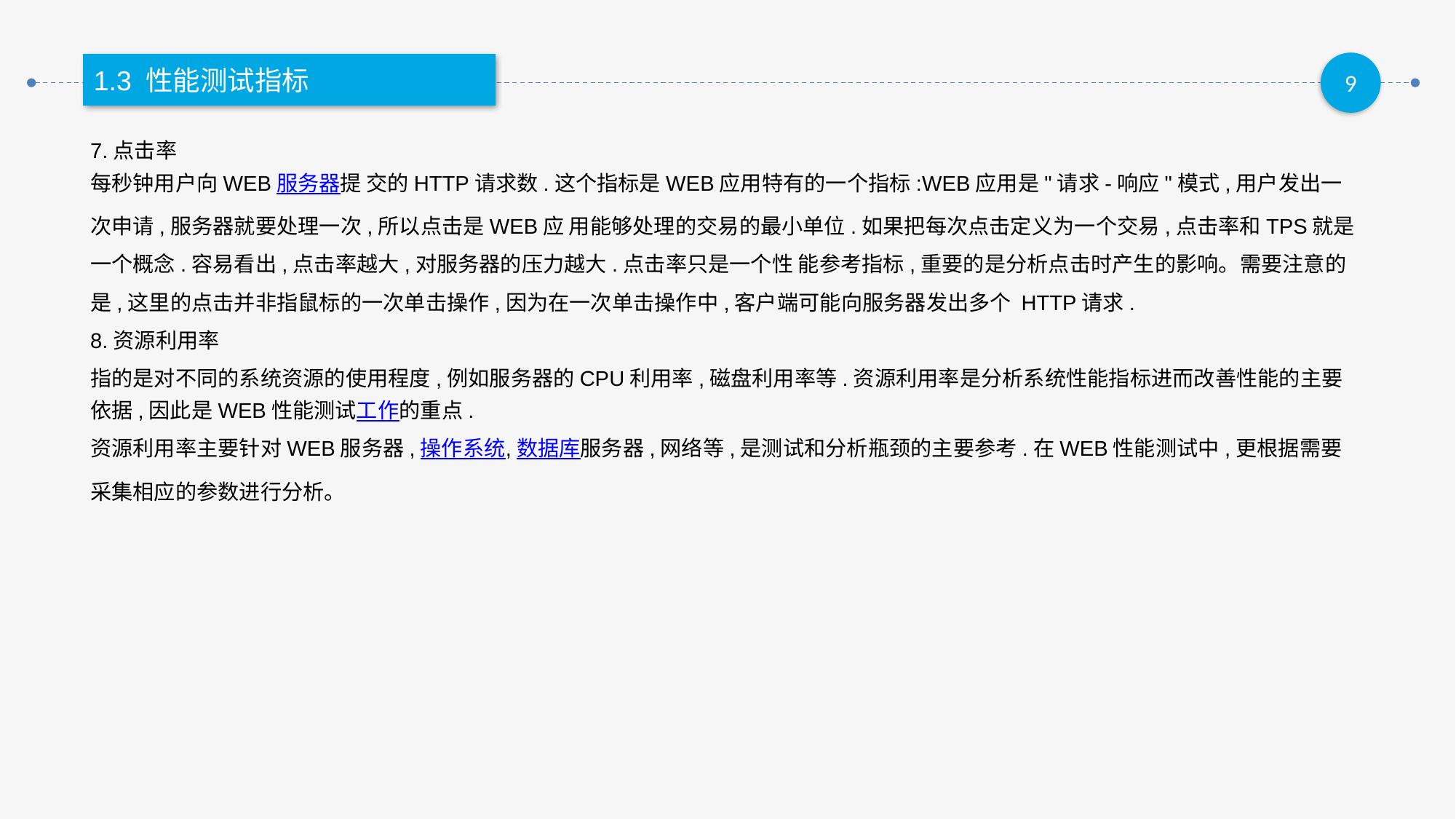

1.3 性能测试指标
7.点击率
每秒钟用户向WEB服务器提 交的HTTP请求数.这个指标是WEB应用特有的一个指标:WEB应用是"请求-响应"模式,用户发出一次申请,服务器就要处理一次,所以点击是WEB应 用能够处理的交易的最小单位.如果把每次点击定义为一个交易,点击率和TPS就是一个概念.容易看出,点击率越大,对服务器的压力越大.点击率只是一个性 能参考指标,重要的是分析点击时产生的影响。需要注意的是,这里的点击并非指鼠标的一次单击操作,因为在一次单击操作中,客户端可能向服务器发出多个 HTTP请求.
8.资源利用率
指的是对不同的系统资源的使用程度,例如服务器的CPU利用率,磁盘利用率等.资源利用率是分析系统性能指标进而改善性能的主要依据,因此是WEB性能测试工作的重点.
资源利用率主要针对WEB服务器,操作系统,数据库服务器,网络等,是测试和分析瓶颈的主要参考.在WEB性能测试中,更根据需要采集相应的参数进行分析。